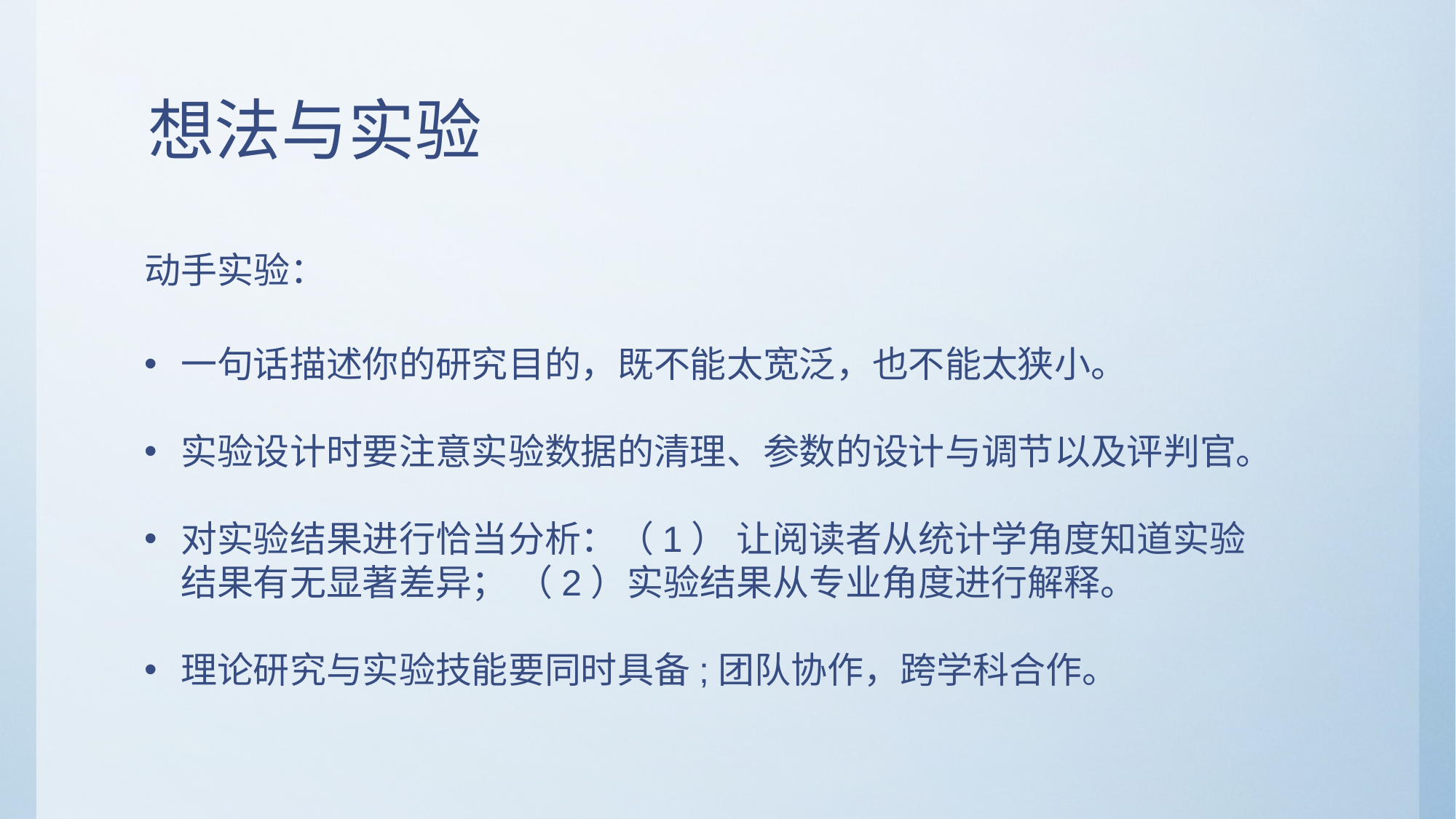

# 想法与实验
动手实验：
一句话描述你的研究目的，既不能太宽泛，也不能太狭小。

实验设计时要注意实验数据的清理、参数的设计与调节以及评判官。

对实验结果进行恰当分析：（1） 让阅读者从统计学角度知道实验结果有无显著差异； （2）实验结果从专业角度进行解释。

理论研究与实验技能要同时具备;团队协作，跨学科合作。